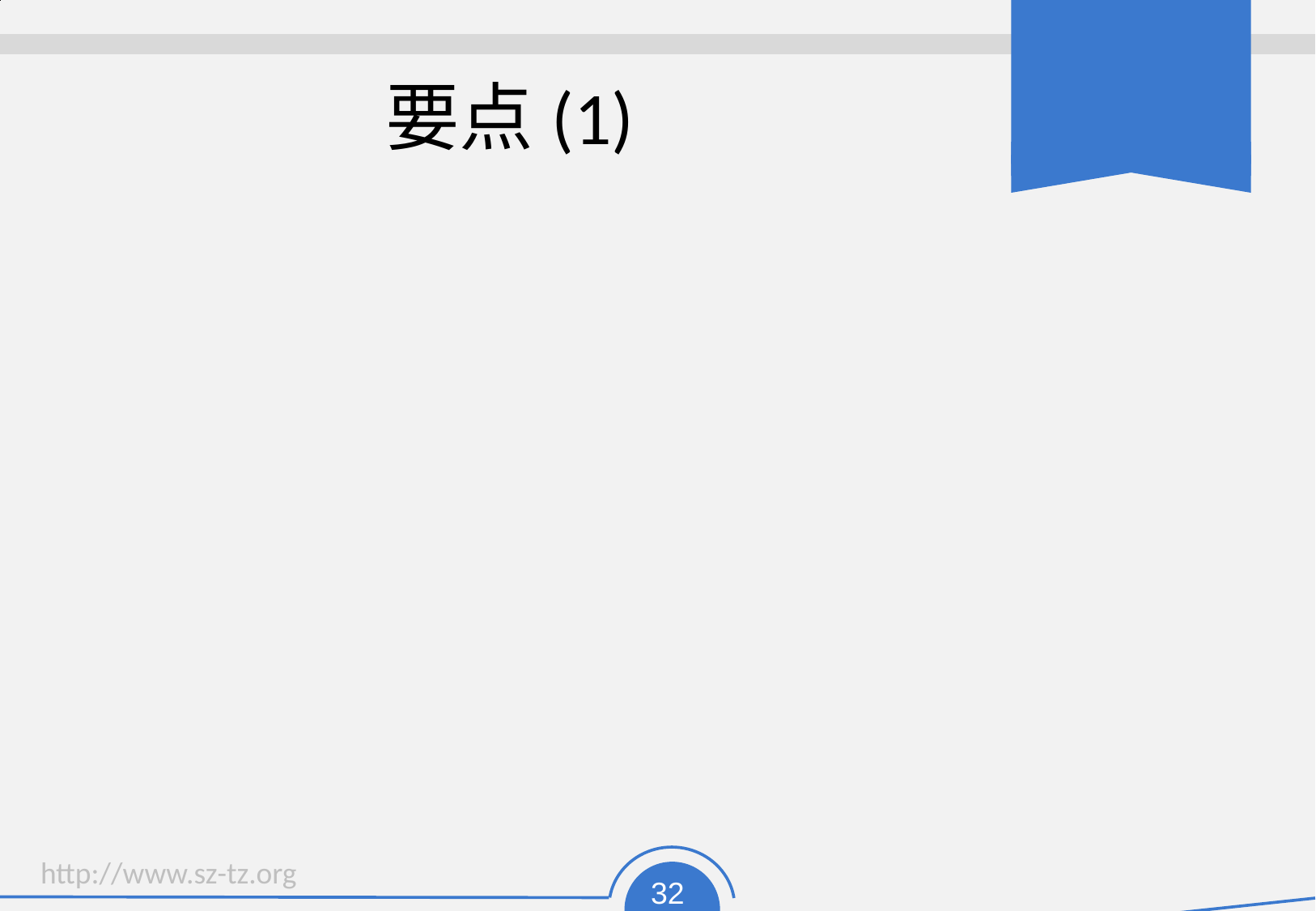

# 要点(1)
一个源文件中至多只能有一个public的class

源文件名必须和它中定义的public的类名相同
一个文件中可以同时写多个类，但是只能有一个公开的类
Main方法  java程序的入口